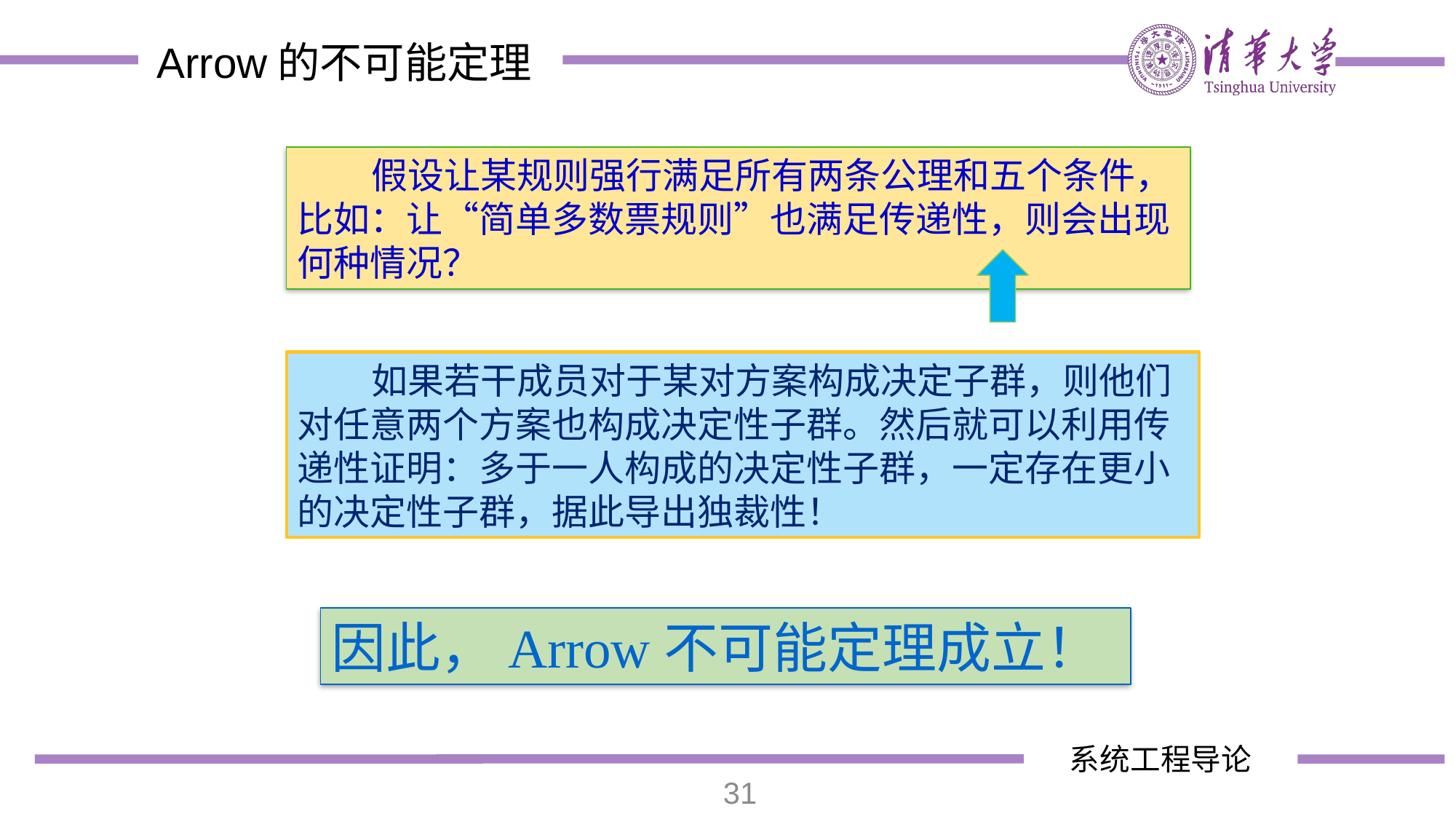

假设让某规则强行满足所有两条公理和五个条件，比如：让“简单多数票规则”也满足传递性，则会出现何种情况？

        如果若干成员对于某对方案构成决定子群，则他们对任意两个方案也构成决定性子群。然后就可以利用传递性证明：多于一人构成的决定性子群，一定存在更小的决定性子群，据此导出独裁性！

因此，Arrow不可能定理成立！